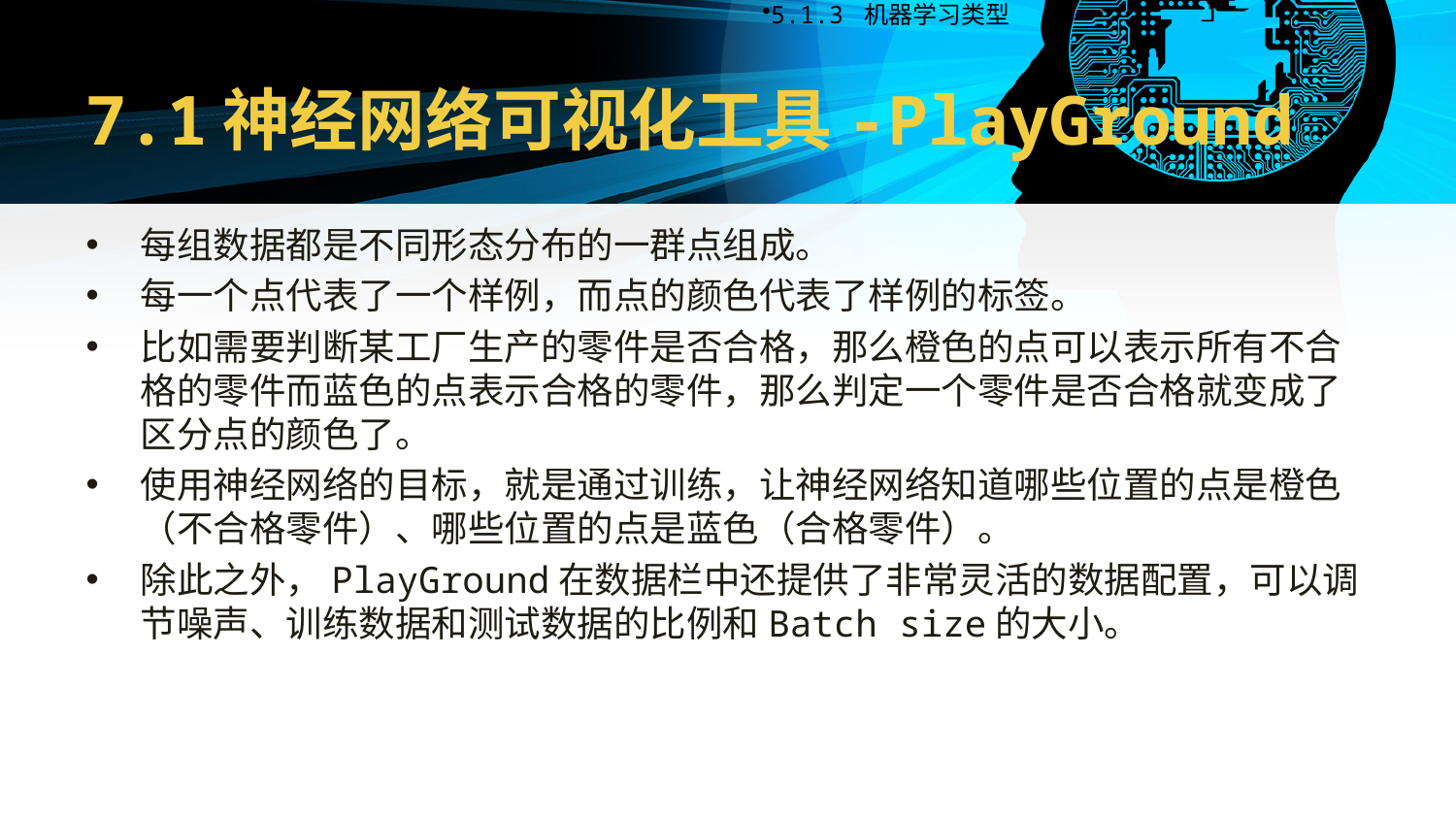

5.1.3 机器学习类型

# 7.1神经网络可视化工具-PlayGround
每组数据都是不同形态分布的一群点组成。
每一个点代表了一个样例，而点的颜色代表了样例的标签。
比如需要判断某工厂生产的零件是否合格，那么橙色的点可以表示所有不合格的零件而蓝色的点表示合格的零件，那么判定一个零件是否合格就变成了区分点的颜色了。
使用神经网络的目标，就是通过训练，让神经网络知道哪些位置的点是橙色（不合格零件）、哪些位置的点是蓝色（合格零件）。
除此之外，PlayGround在数据栏中还提供了非常灵活的数据配置，可以调节噪声、训练数据和测试数据的比例和Batch size的大小。